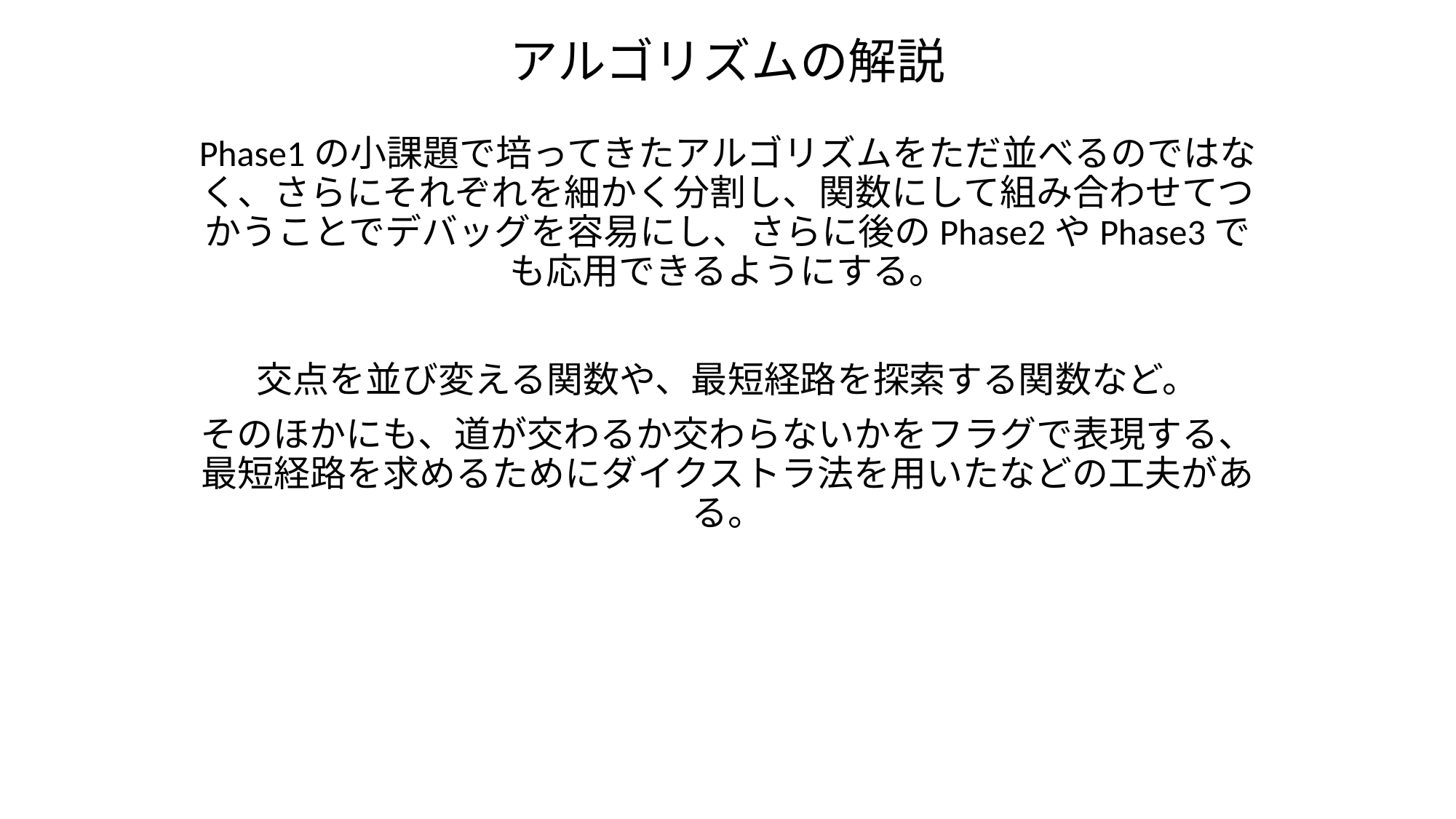

# アルゴリズムの解説
Phase1の小課題で培ってきたアルゴリズムをただ並べるのではなく、さらにそれぞれを細かく分割し、関数にして組み合わせてつかうことでデバッグを容易にし、さらに後のPhase2やPhase3でも応用できるようにする。

交点を並び変える関数や、最短経路を探索する関数など。
そのほかにも、道が交わるか交わらないかをフラグで表現する、最短経路を求めるためにダイクストラ法を用いたなどの工夫がある。